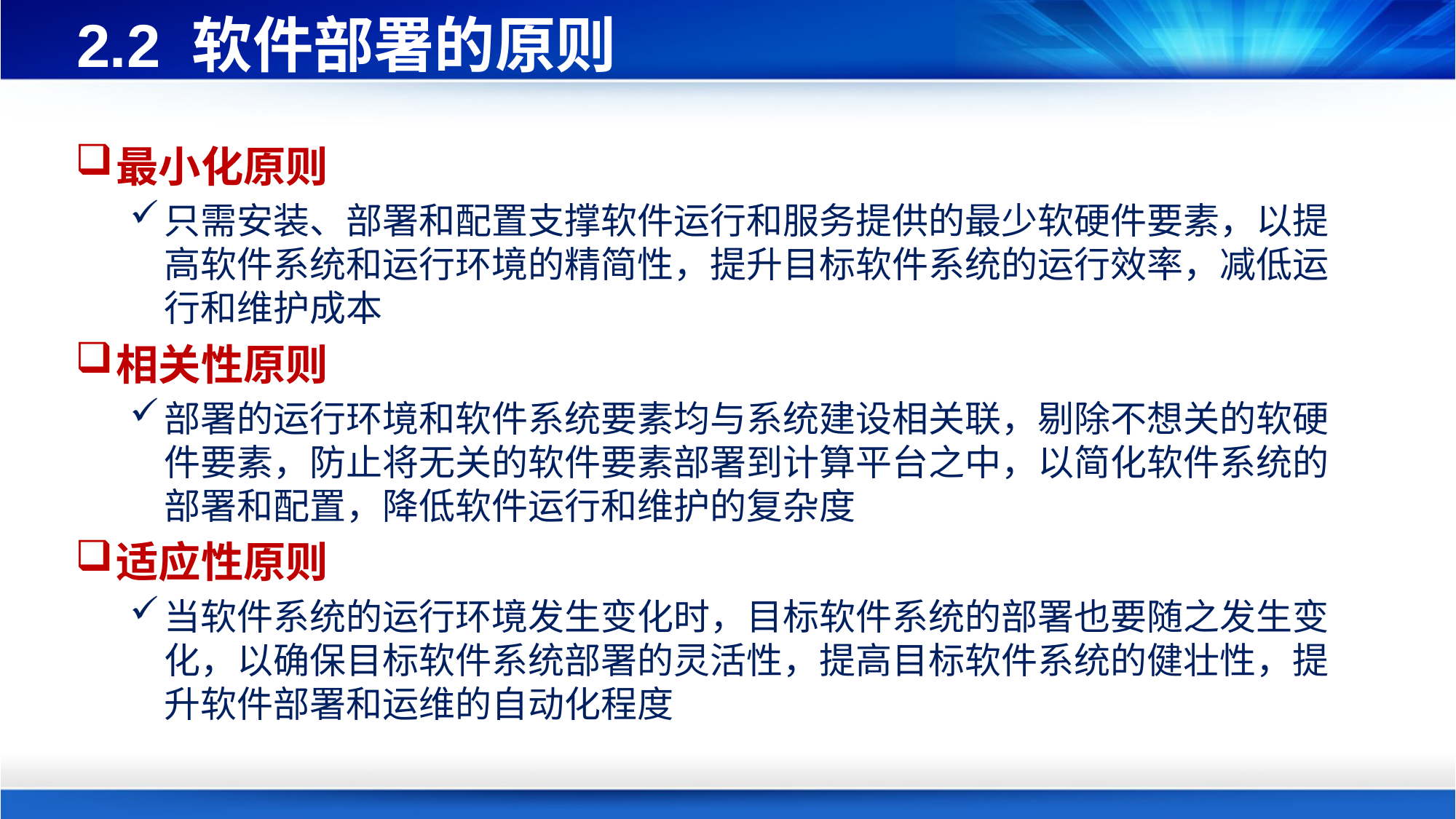

# 2.2 软件部署的原则
最小化原则
只需安装、部署和配置支撑软件运行和服务提供的最少软硬件要素，以提高软件系统和运行环境的精简性，提升目标软件系统的运行效率，减低运行和维护成本
相关性原则
部署的运行环境和软件系统要素均与系统建设相关联，剔除不想关的软硬件要素，防止将无关的软件要素部署到计算平台之中，以简化软件系统的部署和配置，降低软件运行和维护的复杂度
适应性原则
当软件系统的运行环境发生变化时，目标软件系统的部署也要随之发生变化，以确保目标软件系统部署的灵活性，提高目标软件系统的健壮性，提升软件部署和运维的自动化程度